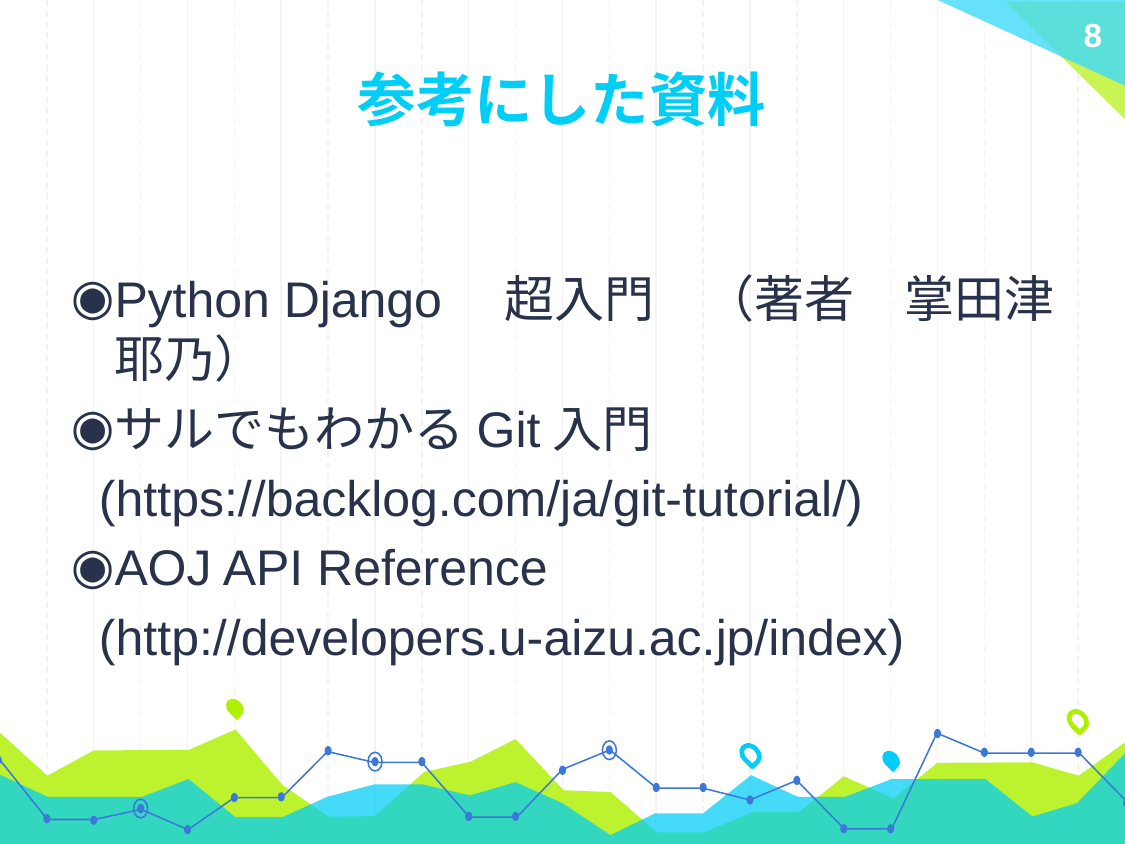

8
# 参考にした資料
Python Django　超入門　（著者　掌田津耶乃）
サルでもわかるGit入門
  (https://backlog.com/ja/git-tutorial/)
AOJ API Reference
  (http://developers.u-aizu.ac.jp/index)